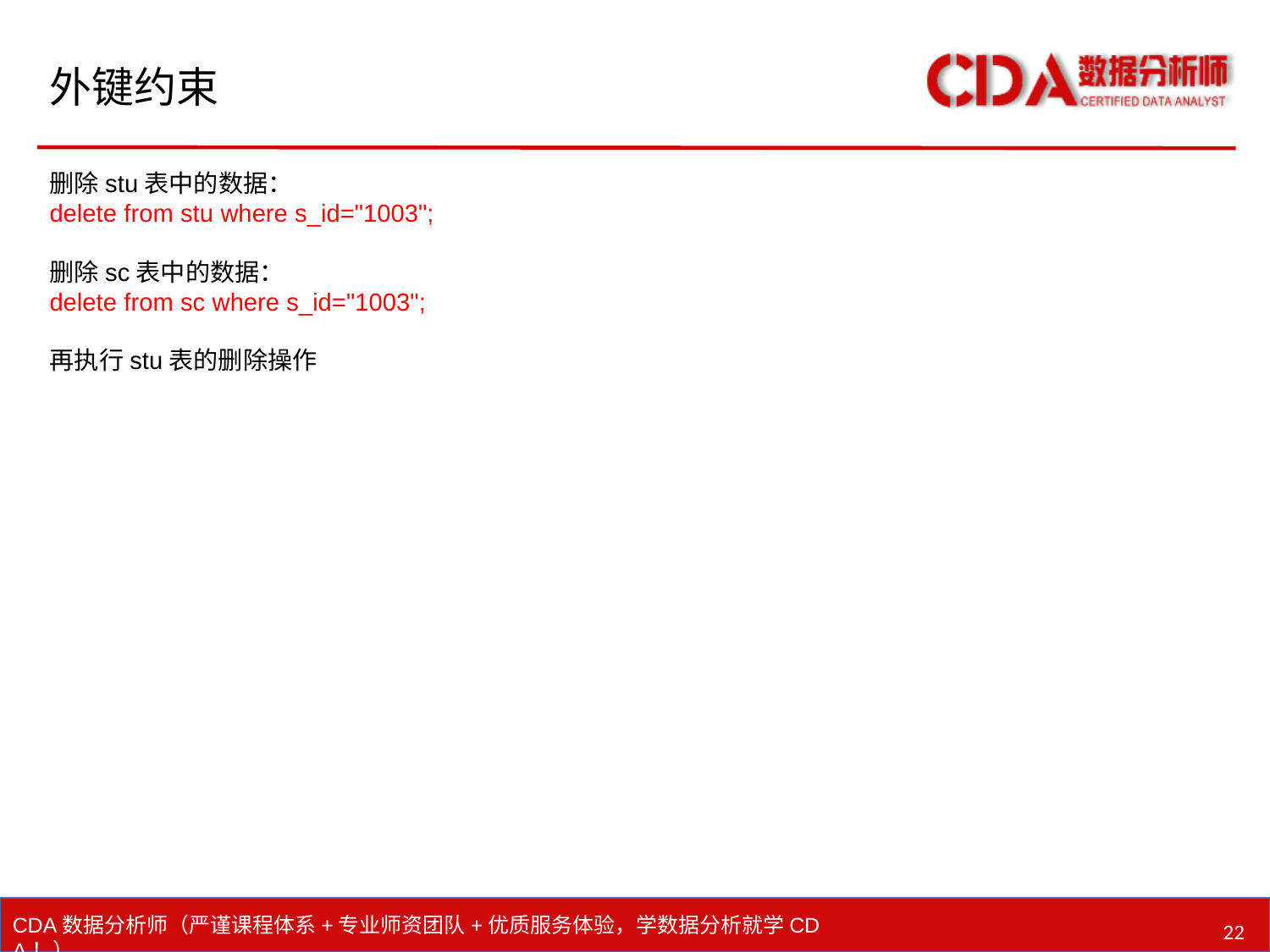

# 外键约束
删除stu表中的数据：
delete from stu where s_id="1003";

删除sc表中的数据：
delete from sc where s_id="1003";

再执行stu表的删除操作

22